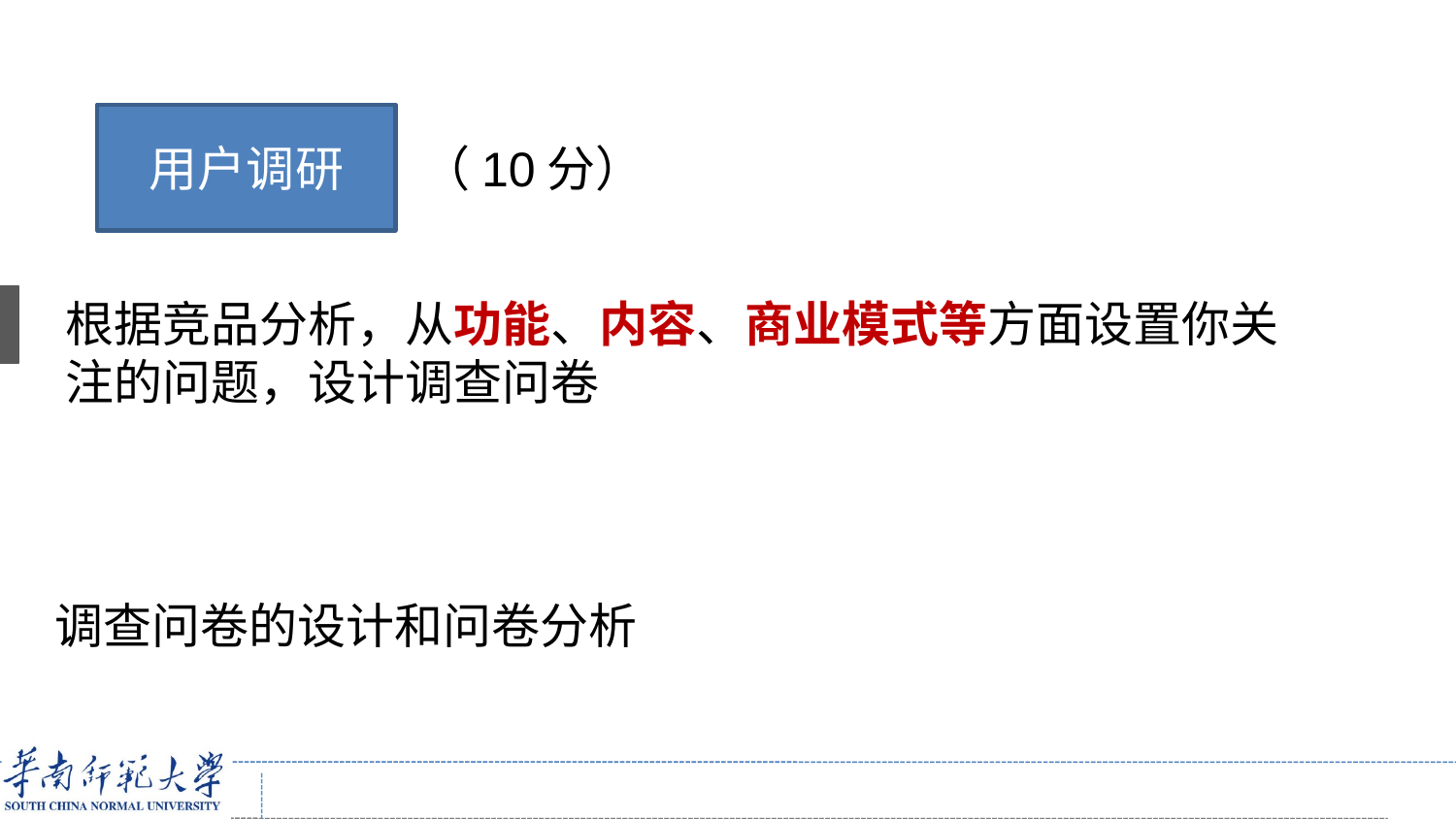

用户调研
（10分）

根据竞品分析，从功能、内容、商业模式等方面设置你关注的问题，设计调查问卷
调查问卷的设计和问卷分析